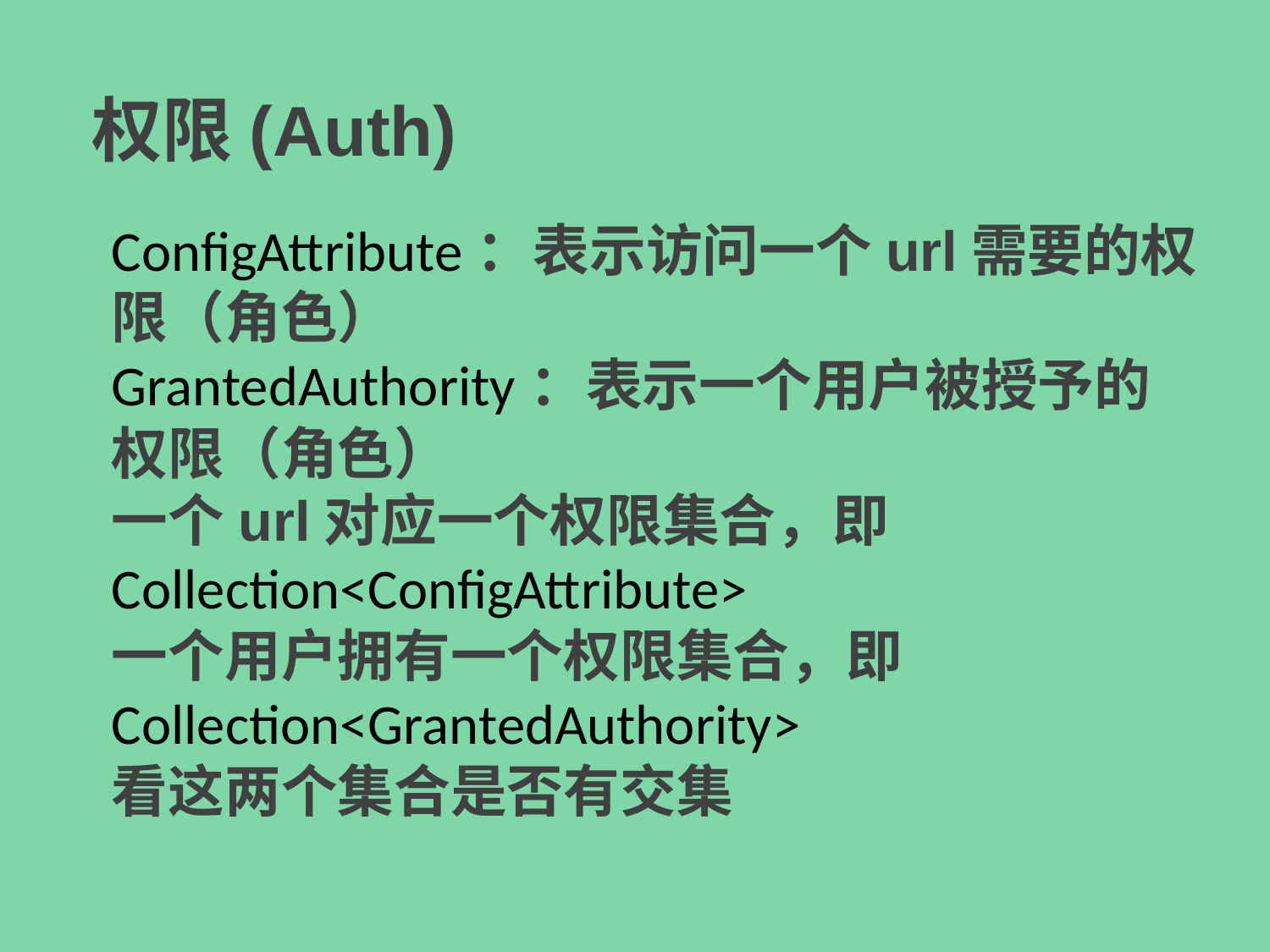

权限(Auth)
ConfigAttribute：表示访问一个url需要的权限（角色）
GrantedAuthority：表示一个用户被授予的权限（角色）
一个url对应一个权限集合，即Collection<ConfigAttribute>
一个用户拥有一个权限集合，即Collection<GrantedAuthority>
看这两个集合是否有交集